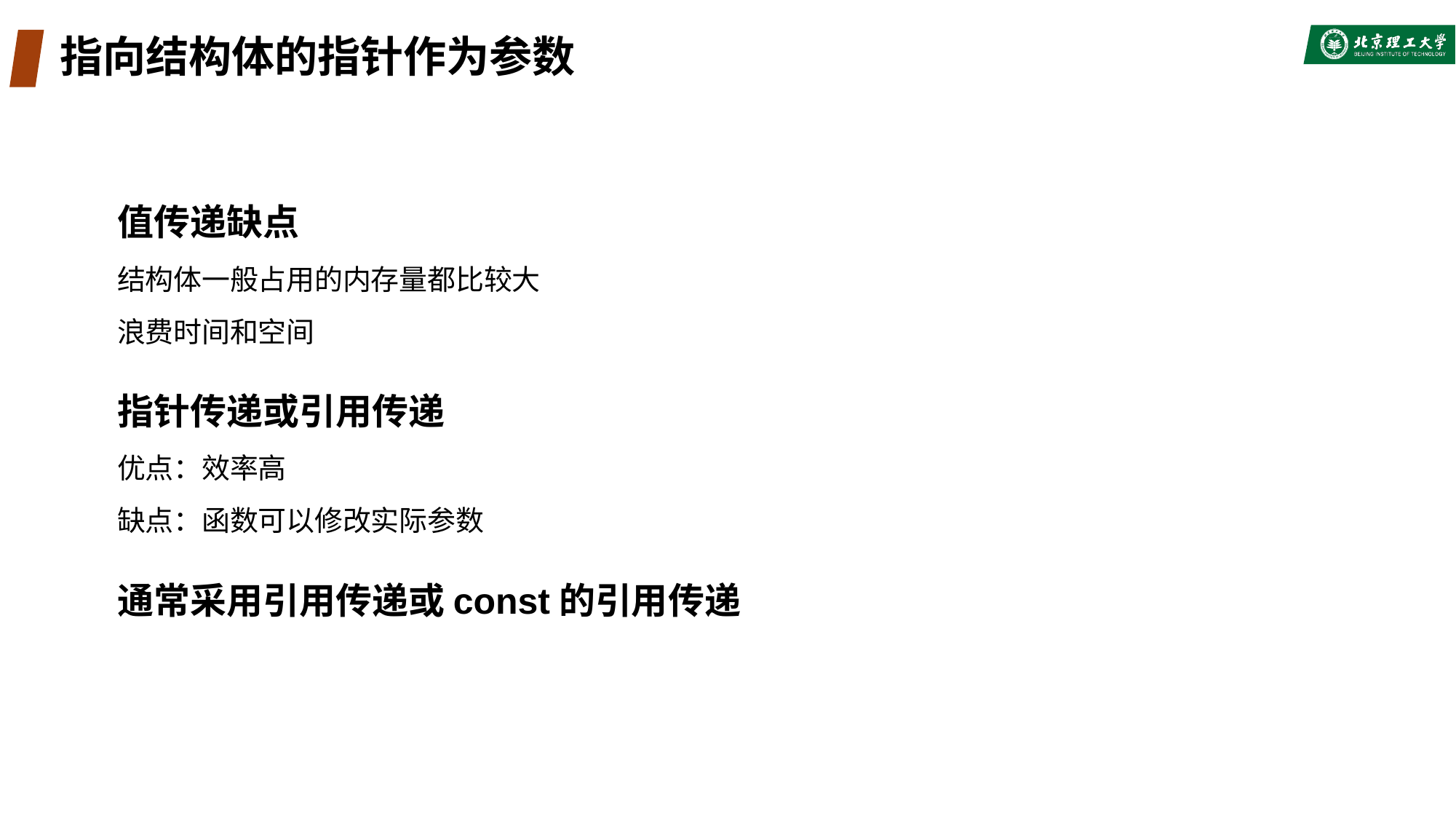

# 指向结构体的指针作为参数
值传递缺点
结构体一般占用的内存量都比较大
浪费时间和空间
指针传递或引用传递
优点：效率高
缺点：函数可以修改实际参数
通常采用引用传递或const的引用传递